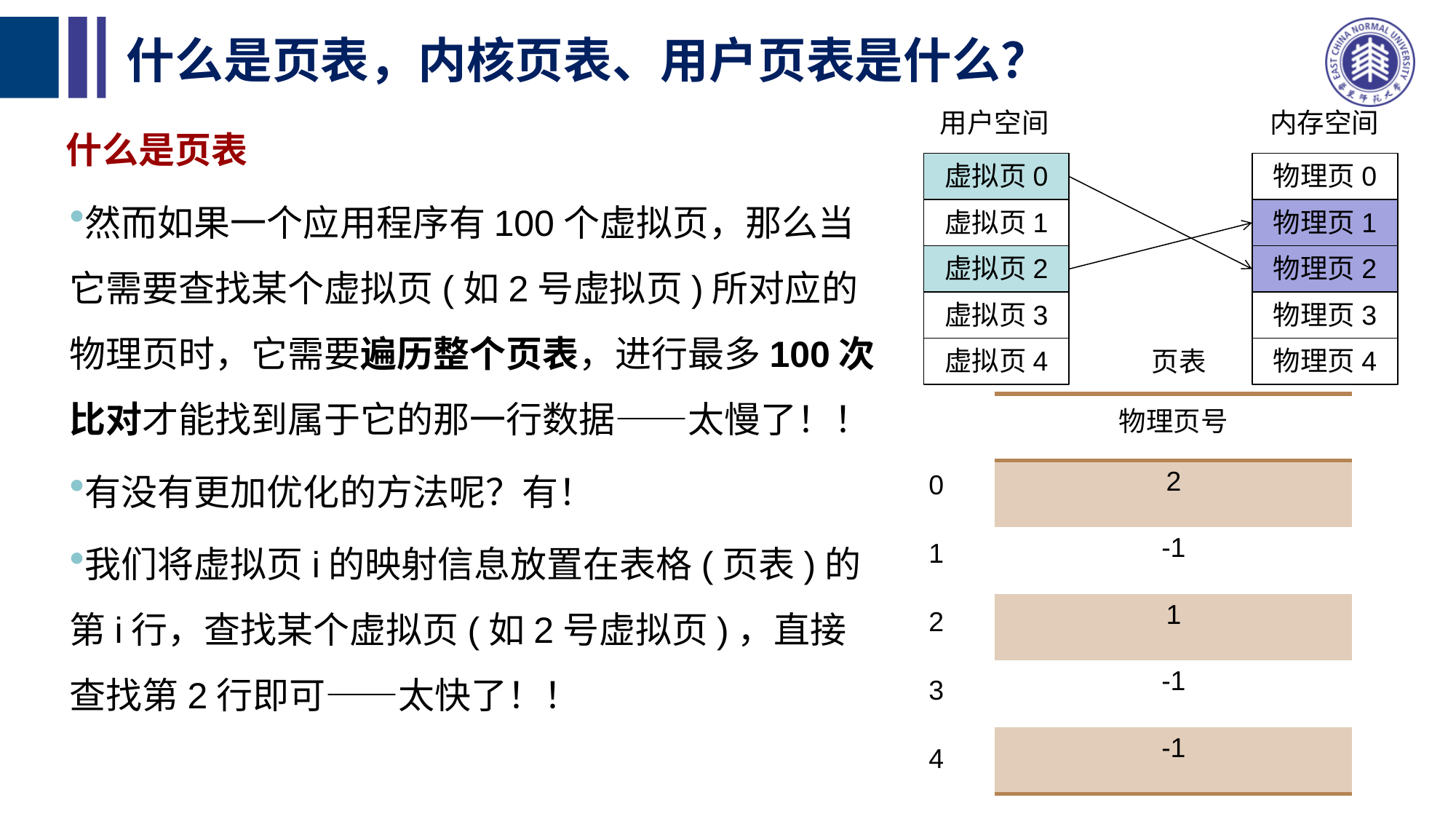

# 什么是页表，内核页表、用户页表是什么？
什么是页表

用户空间
内存空间
虚拟页0
物理页0
虚拟页1
物理页1
虚拟页2
物理页2
虚拟页3
物理页3
虚拟页4
物理页4
然而如果一个应用程序有100个虚拟页，那么当它需要查找某个虚拟页(如2号虚拟页)所对应的物理页时，它需要遍历整个页表，进行最多100次比对才能找到属于它的那一行数据——太慢了！！
有没有更加优化的方法呢？有！
我们将虚拟页i的映射信息放置在表格(页表)的第i行，查找某个虚拟页(如2号虚拟页)，直接查找第2行即可——太快了！！

页表
| 物理页号 |
| --- |
| 2 |
| -1 |
| 1 |
| -1 |
| -1 |
0
1
2
3
4